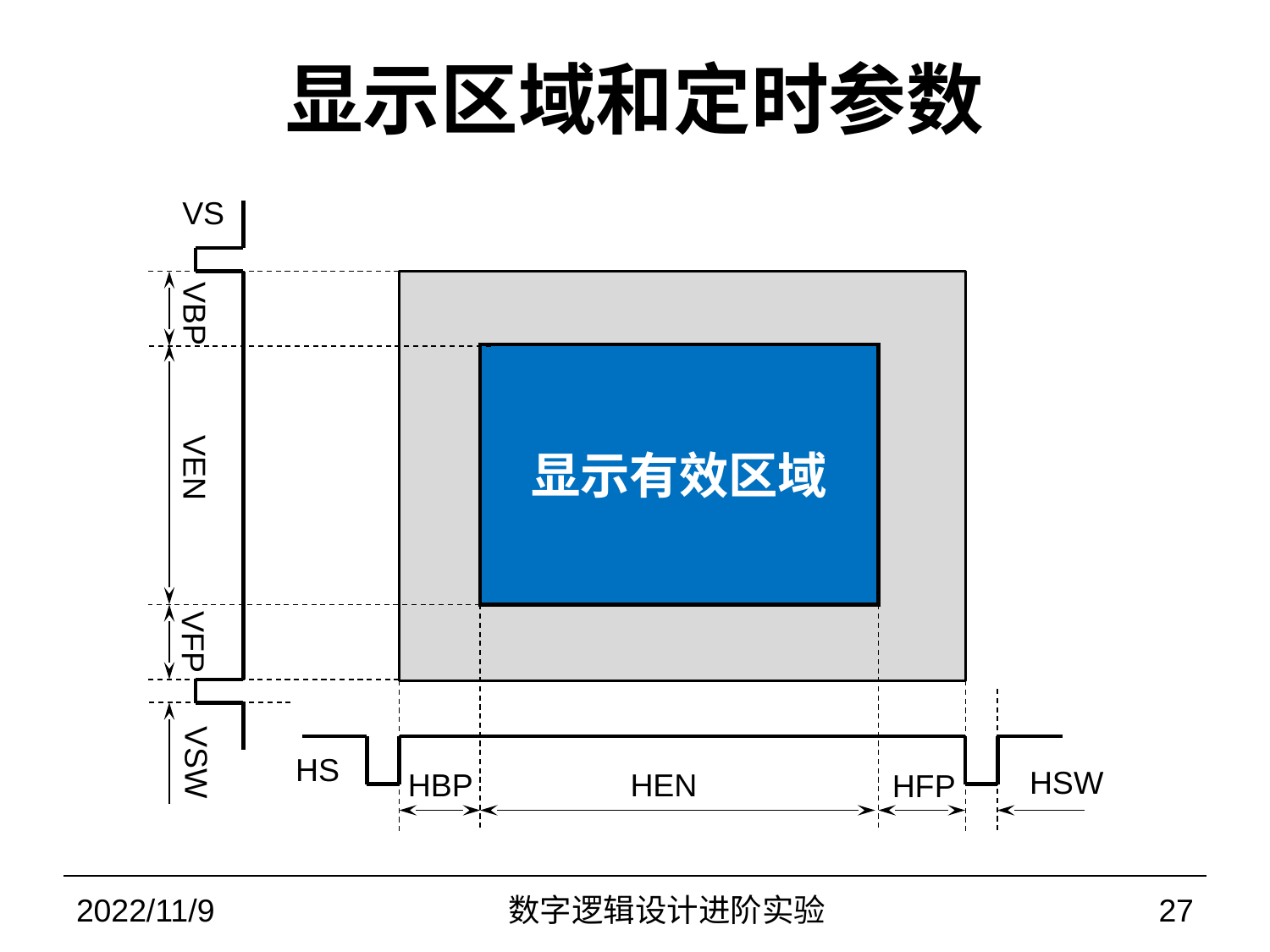

# 显示区域和定时参数
VS
VBP
VEN
VFP
VSW

显示有效区域
HS
HSW
HBP
HEN
HFP
2022/11/9
数字逻辑设计进阶实验
27